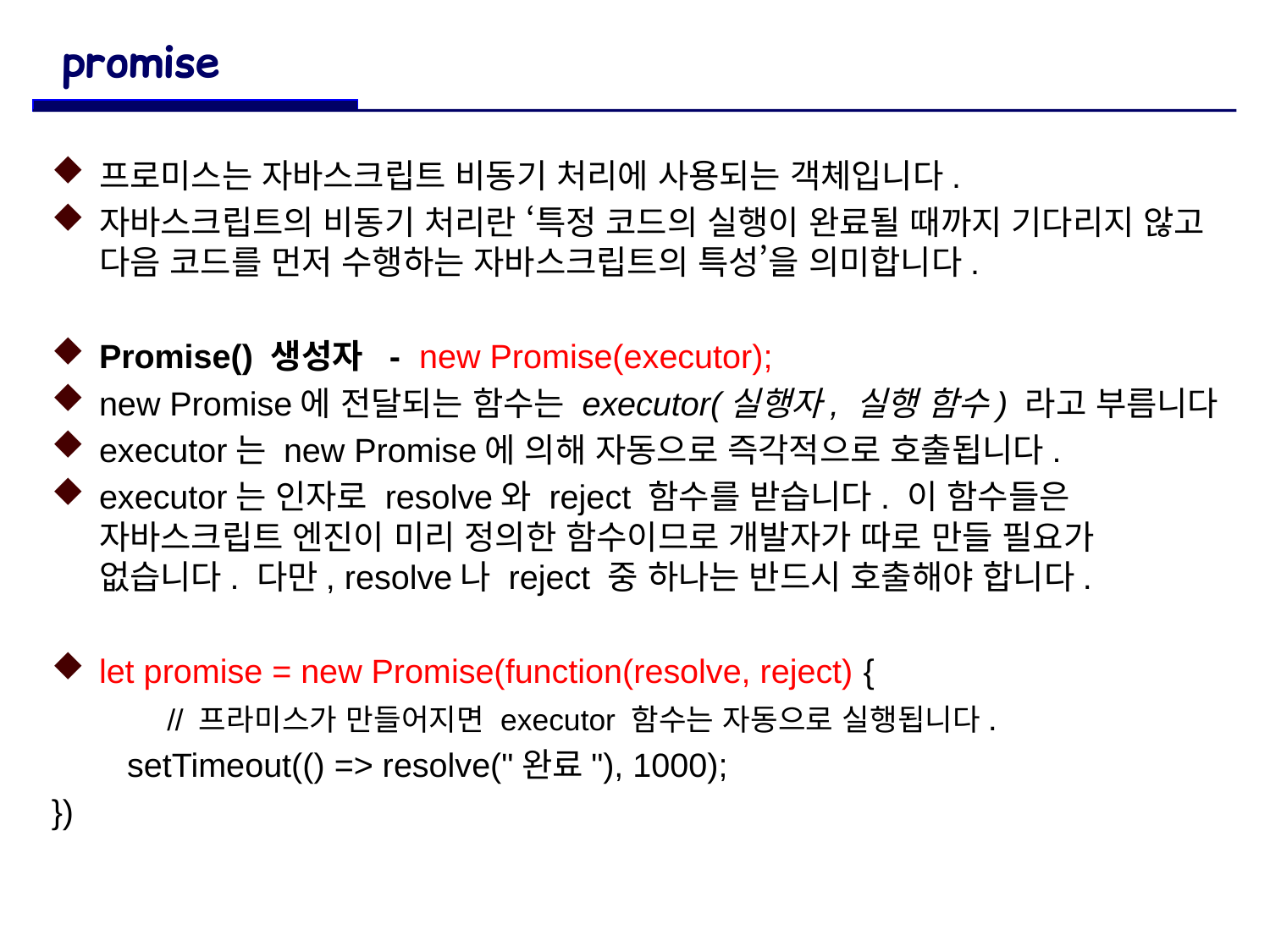

# promise
프로미스는 자바스크립트 비동기 처리에 사용되는 객체입니다.
자바스크립트의 비동기 처리란 ‘특정 코드의 실행이 완료될 때까지 기다리지 않고 다음 코드를 먼저 수행하는 자바스크립트의 특성’을 의미합니다.

Promise() 생성자  -  new Promise(executor);
new Promise에 전달되는 함수는 executor(실행자, 실행 함수) 라고 부름니다
executor는 new Promise에 의해 자동으로 즉각적으로 호출됩니다.
executor는 인자로 resolve와 reject 함수를 받습니다. 이 함수들은 자바스크립트 엔진이 미리 정의한 함수이므로 개발자가 따로 만들 필요가 없습니다. 다만, resolve나 reject 중 하나는 반드시 호출해야 합니다.

let promise = new Promise(function(resolve, reject) {
              // 프라미스가 만들어지면 executor 함수는 자동으로 실행됩니다.
	   setTimeout(() => resolve("완료"), 1000);
})